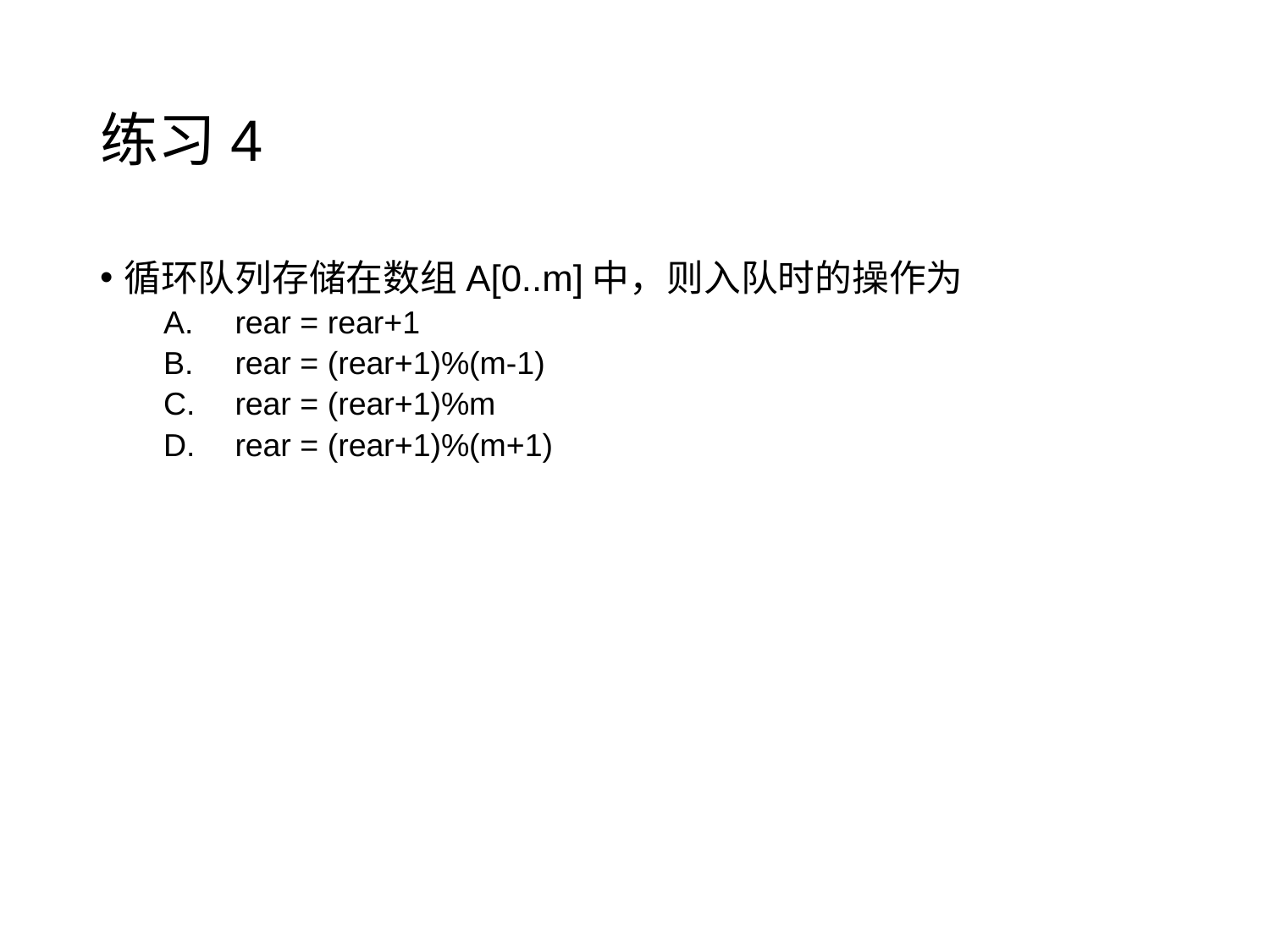

# 练习4
循环队列存储在数组A[0..m]中，则入队时的操作为
rear = rear+1
rear = (rear+1)%(m-1)
rear = (rear+1)%m
rear = (rear+1)%(m+1)